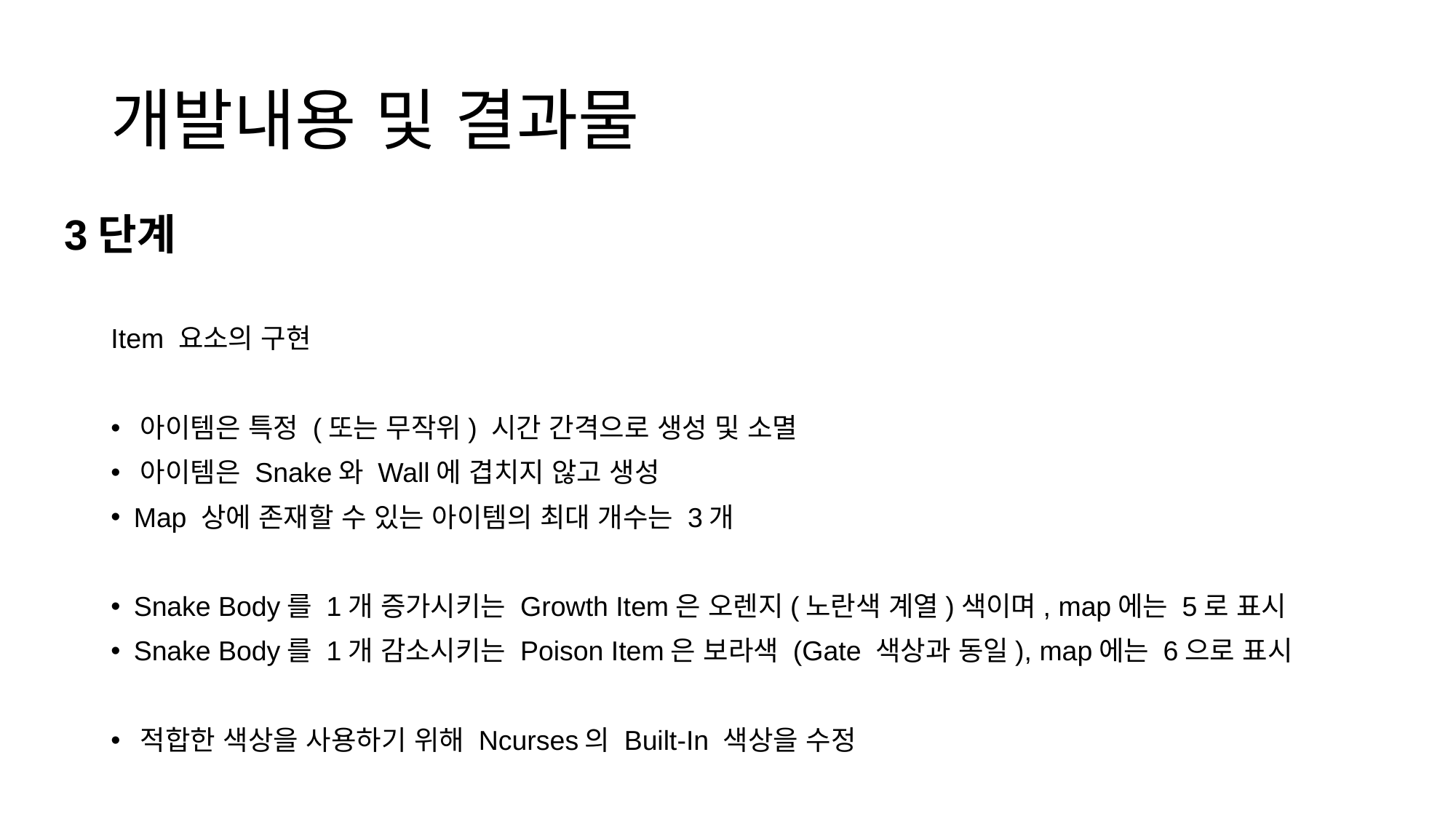

# 개발내용 및 결과물
3단계

Item 요소의 구현

 아이템은 특정 (또는 무작위) 시간 간격으로 생성 및 소멸
 아이템은 Snake와 Wall에 겹치지 않고 생성
 Map 상에 존재할 수 있는 아이템의 최대 개수는 3개

 Snake Body를 1개 증가시키는 Growth Item은 오렌지(노란색 계열)색이며, map에는 5로 표시
 Snake Body를 1개 감소시키는 Poison Item은 보라색 (Gate 색상과 동일), map에는 6으로 표시

 적합한 색상을 사용하기 위해 Ncurses의 Built-In 색상을 수정